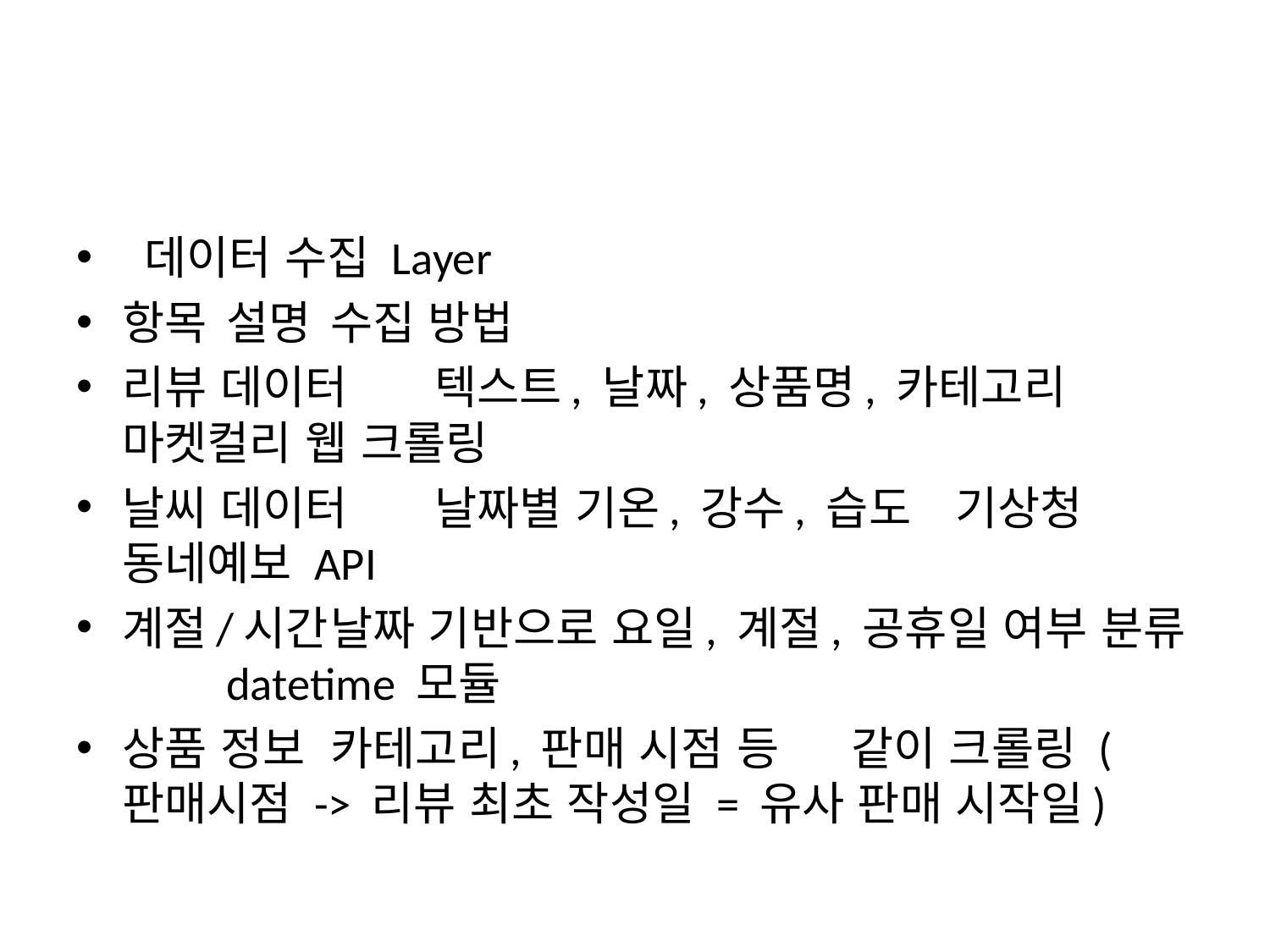

데이터 수집 Layer
항목	설명	수집 방법
리뷰 데이터	텍스트, 날짜, 상품명, 카테고리	마켓컬리 웹 크롤링
날씨 데이터	날짜별 기온, 강수, 습도	기상청 동네예보 API
계절/시간	날짜 기반으로 요일, 계절, 공휴일 여부 분류	datetime 모듈
상품 정보	카테고리, 판매 시점 등	같이 크롤링 (판매시점 -> 리뷰 최초 작성일 = 유사 판매 시작일)